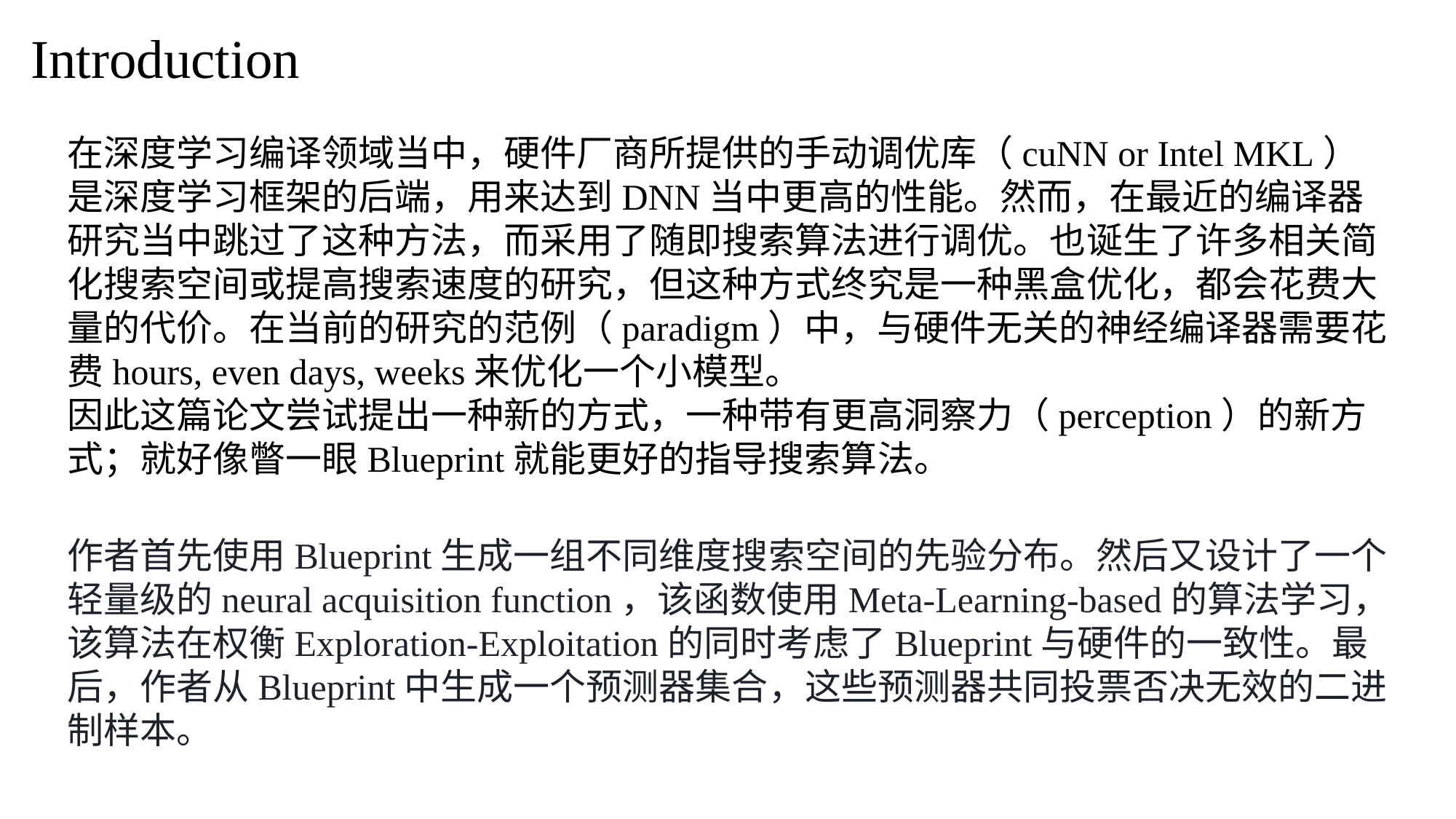

Introduction
在深度学习编译领域当中，硬件厂商所提供的手动调优库（cuNN or Intel MKL）是深度学习框架的后端，用来达到DNN当中更高的性能。然而，在最近的编译器研究当中跳过了这种方法，而采用了随即搜索算法进行调优。也诞生了许多相关简化搜索空间或提高搜索速度的研究，但这种方式终究是一种黑盒优化，都会花费大量的代价。在当前的研究的范例（paradigm）中，与硬件无关的神经编译器需要花费hours, even days, weeks来优化一个小模型。
因此这篇论文尝试提出一种新的方式，一种带有更高洞察力（perception）的新方式；就好像瞥一眼Blueprint就能更好的指导搜索算法。
作者首先使用Blueprint生成一组不同维度搜索空间的先验分布。然后又设计了一个轻量级的neural acquisition function，该函数使用Meta-Learning-based的算法学习，该算法在权衡Exploration-Exploitation的同时考虑了Blueprint与硬件的一致性。最后，作者从Blueprint中生成一个预测器集合，这些预测器共同投票否决无效的二进制样本。